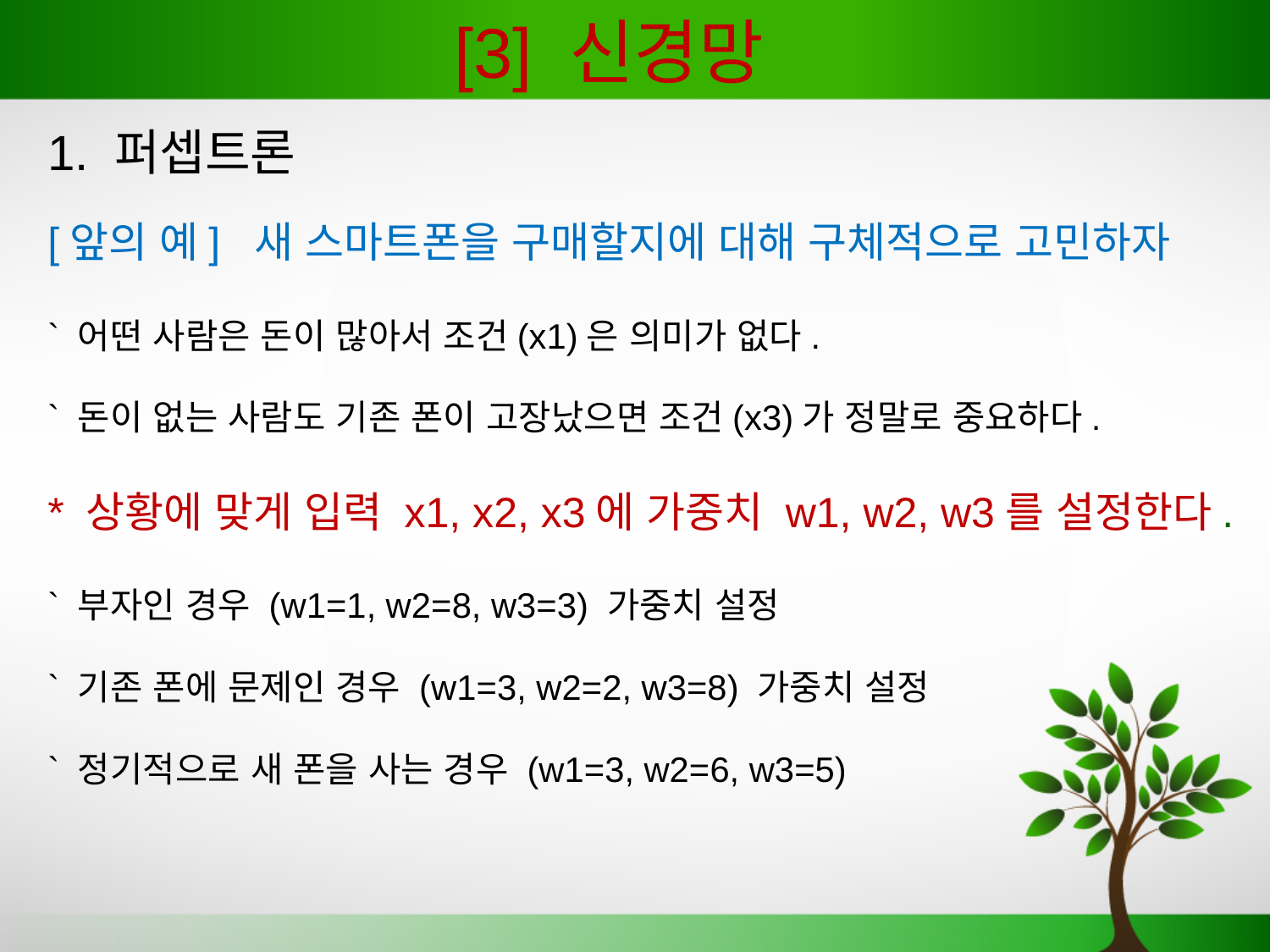

# [3] 신경망
1. 퍼셉트론

[앞의 예]  새 스마트폰을 구매할지에 대해 구체적으로 고민하자

` 어떤 사람은 돈이 많아서 조건(x1)은 의미가 없다.

` 돈이 없는 사람도 기존 폰이 고장났으면 조건(x3)가 정말로 중요하다.

* 상황에 맞게 입력 x1, x2, x3에 가중치 w1, w2, w3를 설정한다.

` 부자인 경우 (w1=1, w2=8, w3=3) 가중치 설정

` 기존 폰에 문제인 경우 (w1=3, w2=2, w3=8) 가중치 설정

` 정기적으로 새 폰을 사는 경우 (w1=3, w2=6, w3=5)